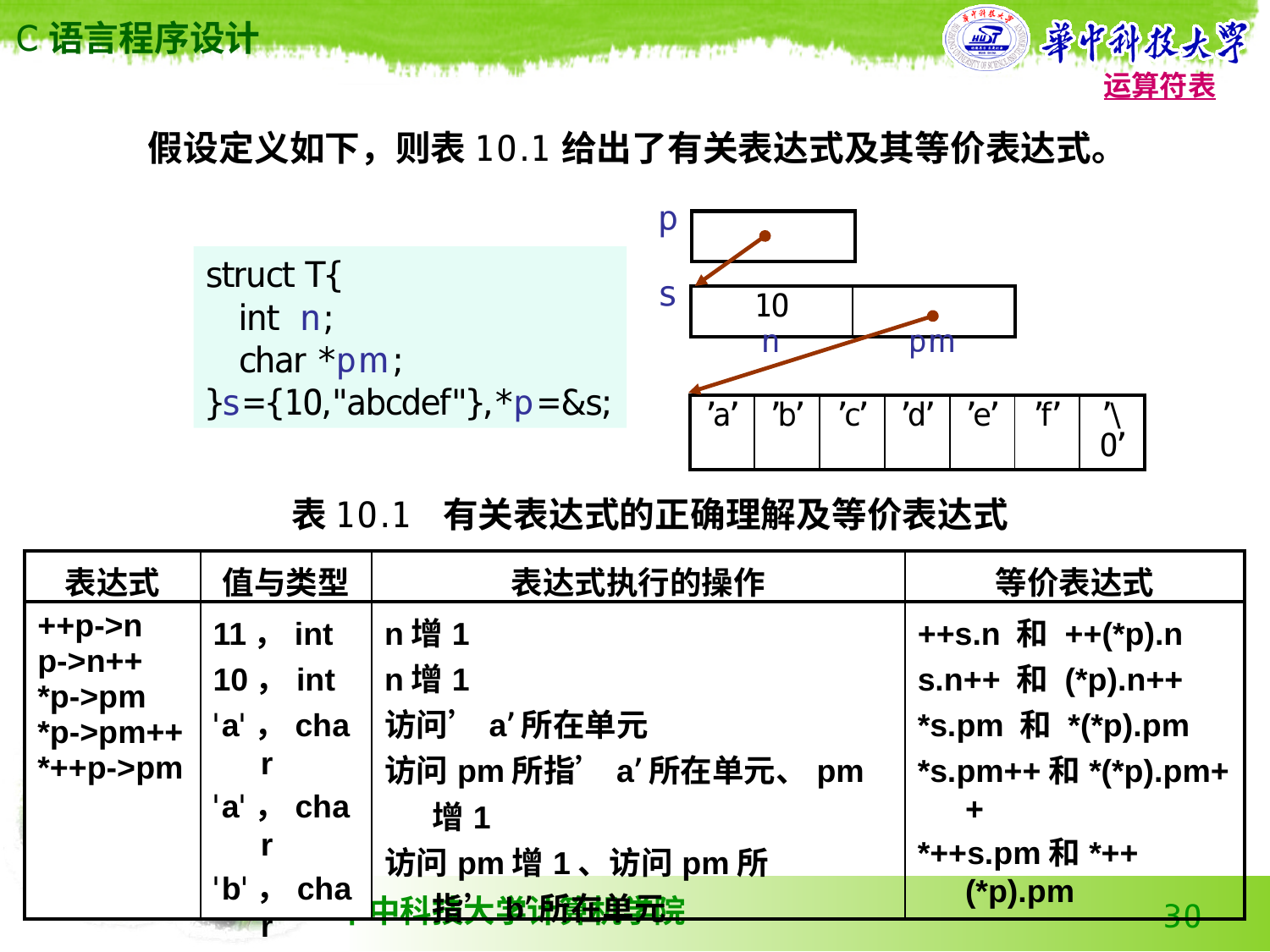

运算符表
    假设定义如下，则表10.1给出了有关表达式及其等价表达式。
p
|  |
| --- |

struct T{
   int  n;
   char *pm;
}s={10,"abcdef"},*p=&s;
s
| 10 |  |
| --- | --- |

| n | pm |
| --- | --- |
| ’a’ | ’b’ | ’c’ | ’d’ | ’e’ | ’f’ | ’\0’ |
| --- | --- | --- | --- | --- | --- | --- |
表10.1  有关表达式的正确理解及等价表达式
| 表达式 | 值与类型 | 表达式执行的操作 | 等价表达式 |
| --- | --- | --- | --- |
| ++p->n p->n++ \*p->pm \*p->pm++ \*++p->pm | 11，int 10，int 'a'，char 'a'，char 'b'，char | n增1 n增1 访问’a’所在单元 访问pm所指’a’所在单元、pm增1 访问pm增1、访问pm所指’b’所在单元 | ++s.n 和 ++(\*p).n s.n++ 和 (\*p).n++ \*s.pm 和 \*(\*p).pm \*s.pm++和\*(\*p).pm++ \*++s.pm和\*++(\*p).pm |
30